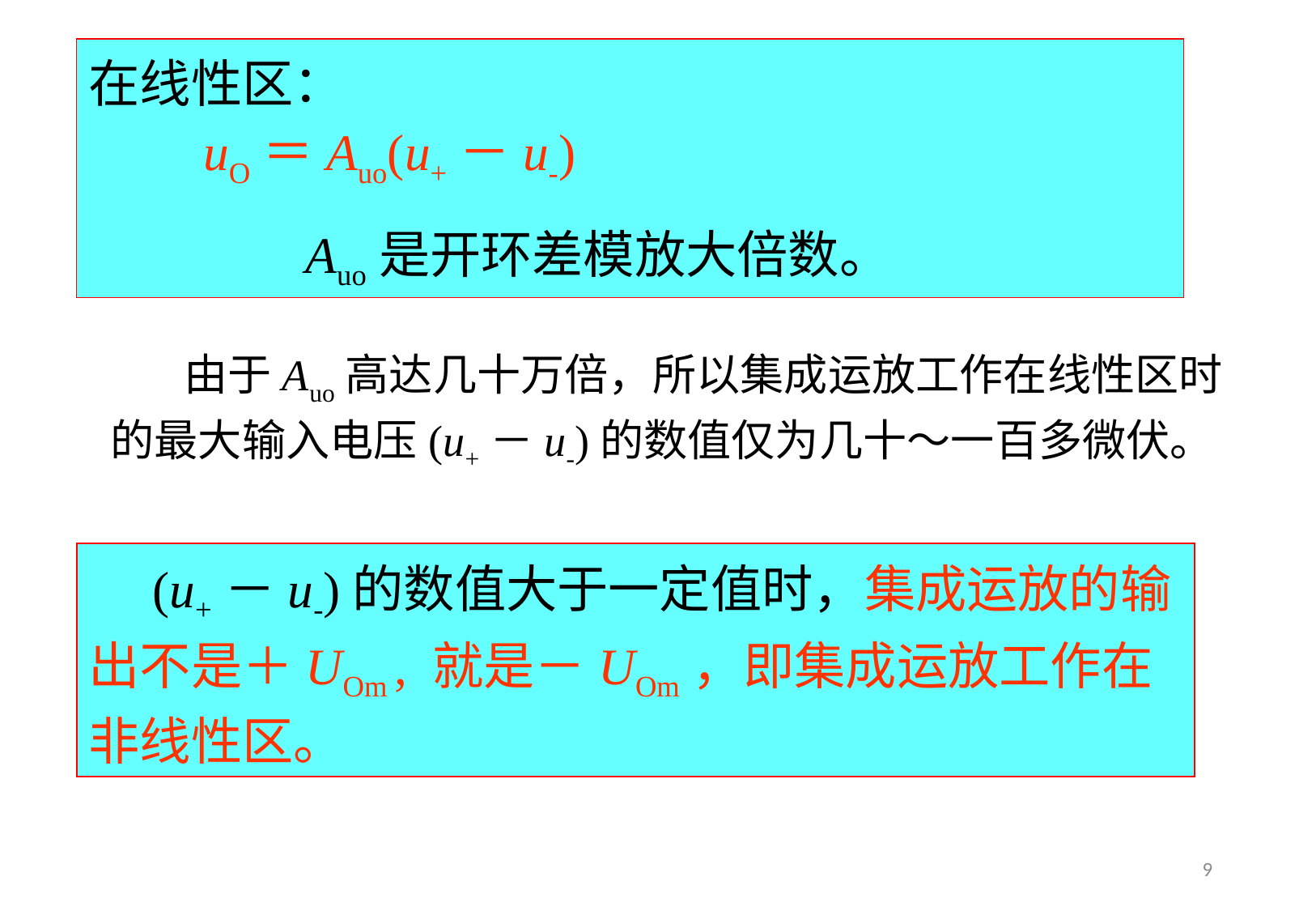

在线性区：
         uO＝Auo(u+－u-)
                 Auo是开环差模放大倍数。
        由于Auo高达几十万倍，所以集成运放工作在线性区时的最大输入电压(u+－u-)的数值仅为几十～一百多微伏。
     (u+－u-)的数值大于一定值时，集成运放的输出不是＋UOm , 就是－UOm，即集成运放工作在非线性区。
9